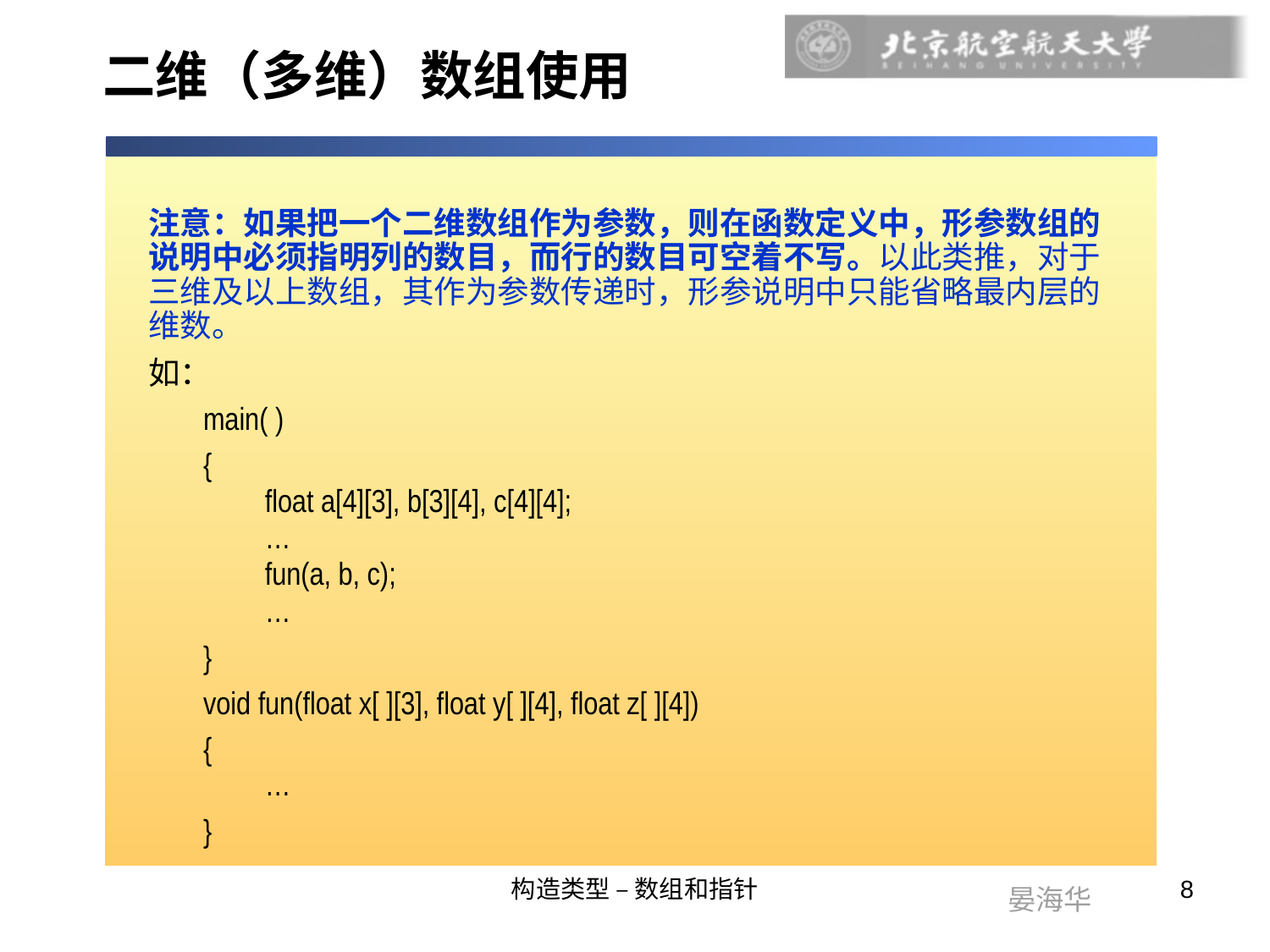

# 二维（多维）数组使用
注意：如果把一个二维数组作为参数，则在函数定义中，形参数组的说明中必须指明列的数目，而行的数目可空着不写。以此类推，对于三维及以上数组，其作为参数传递时，形参说明中只能省略最内层的维数。
如：
main( )
{
float a[4][3], b[3][4], c[4][4];
…
fun(a, b, c);
…
}
void fun(float x[ ][3], float y[ ][4], float z[ ][4])
{
…
}

构造类型 – 数组和指针
8